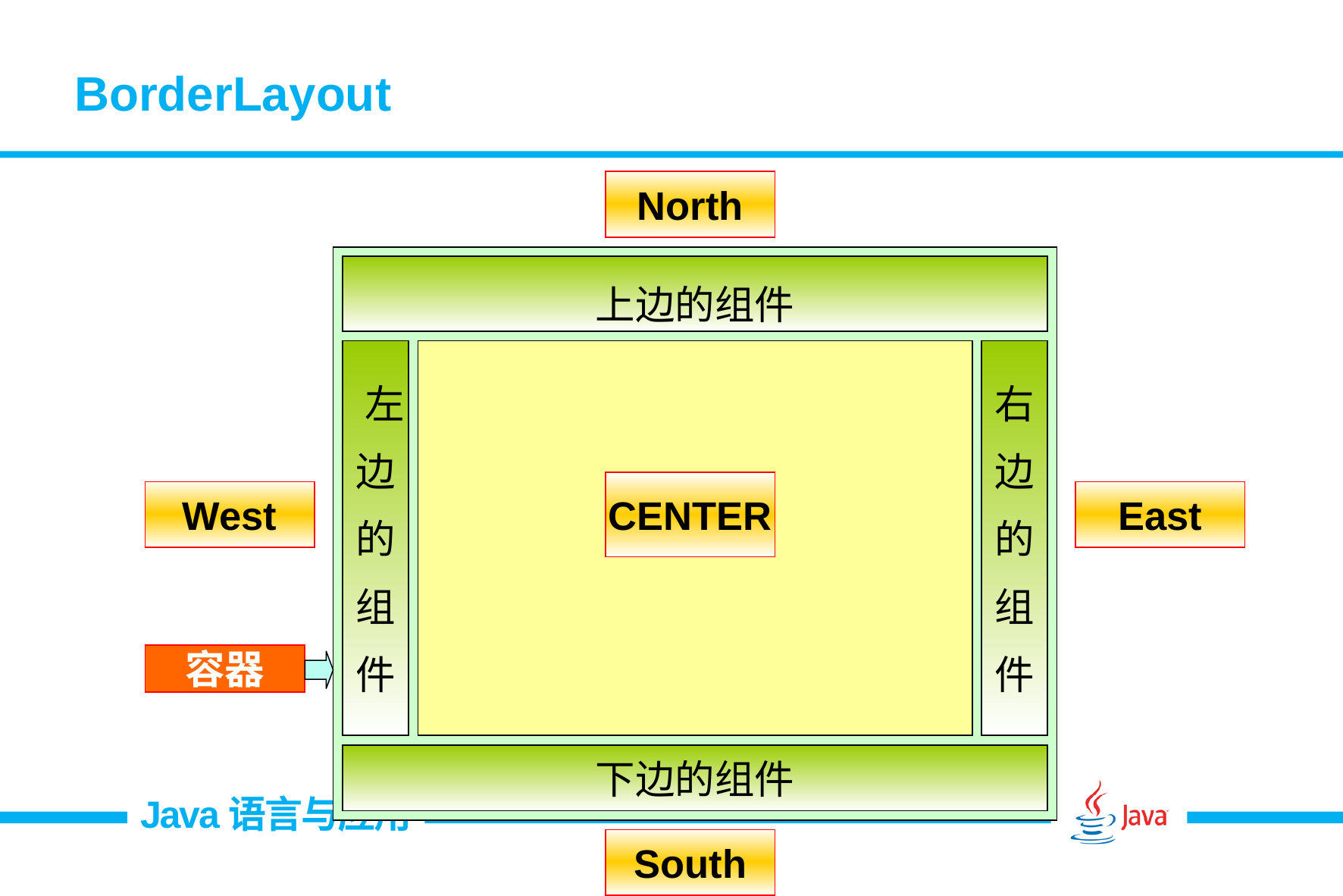

# BorderLayout
North

上边的组件

 左
边
的
组
件

右
边
的
组
件
CENTER
West
East
容器

下边的组件

South